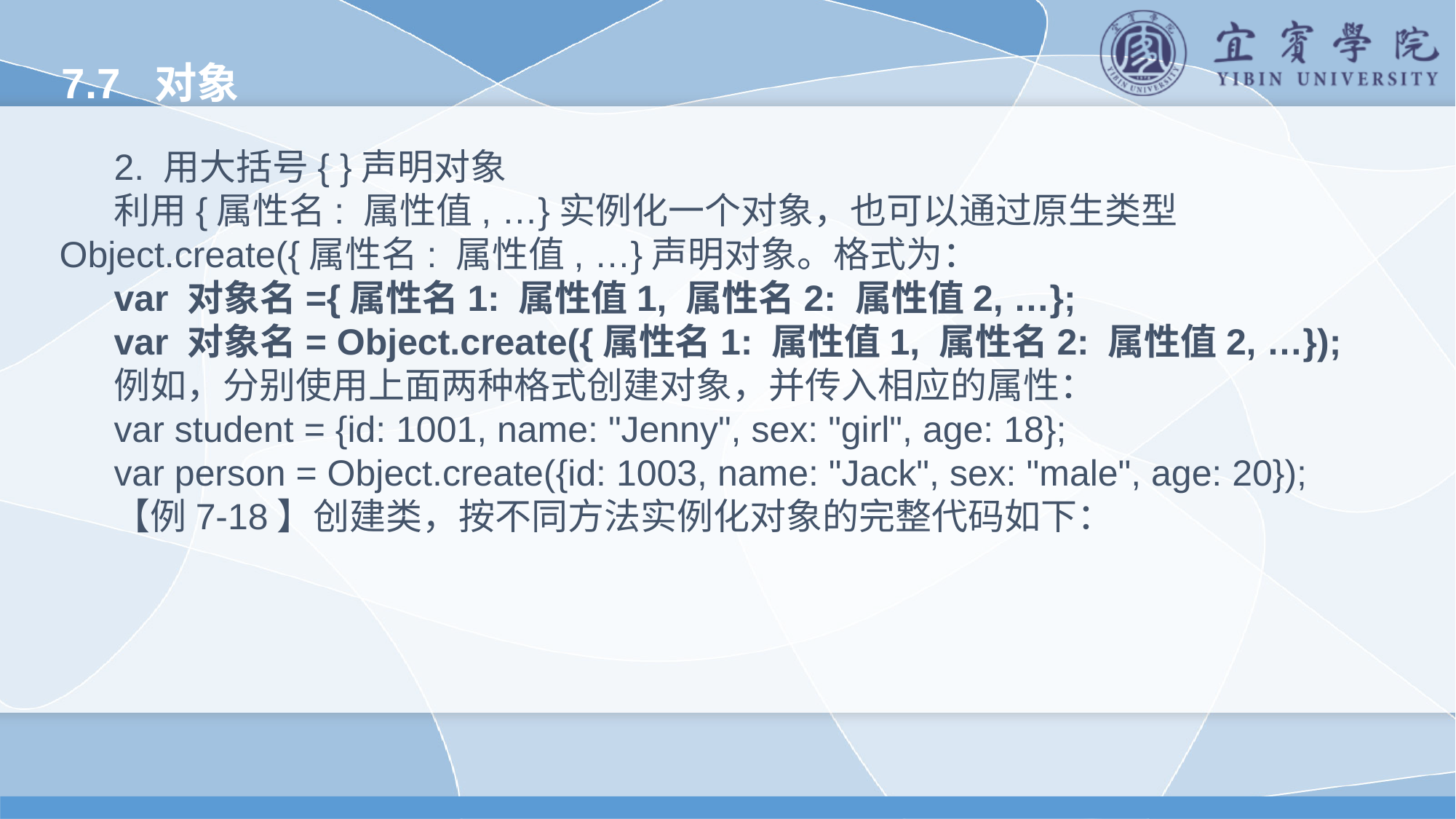

7.7  对象
2. 用大括号{ }声明对象
利用{属性名: 属性值, …}实例化一个对象，也可以通过原生类型Object.create({属性名: 属性值, …}声明对象。格式为：
var 对象名={属性名1: 属性值1, 属性名2: 属性值2, …};
var 对象名= Object.create({属性名1: 属性值1, 属性名2: 属性值2, …});
例如，分别使用上面两种格式创建对象，并传入相应的属性：
var student = {id: 1001, name: "Jenny", sex: "girl", age: 18};
var person = Object.create({id: 1003, name: "Jack", sex: "male", age: 20});
【例7-18】创建类，按不同方法实例化对象的完整代码如下：